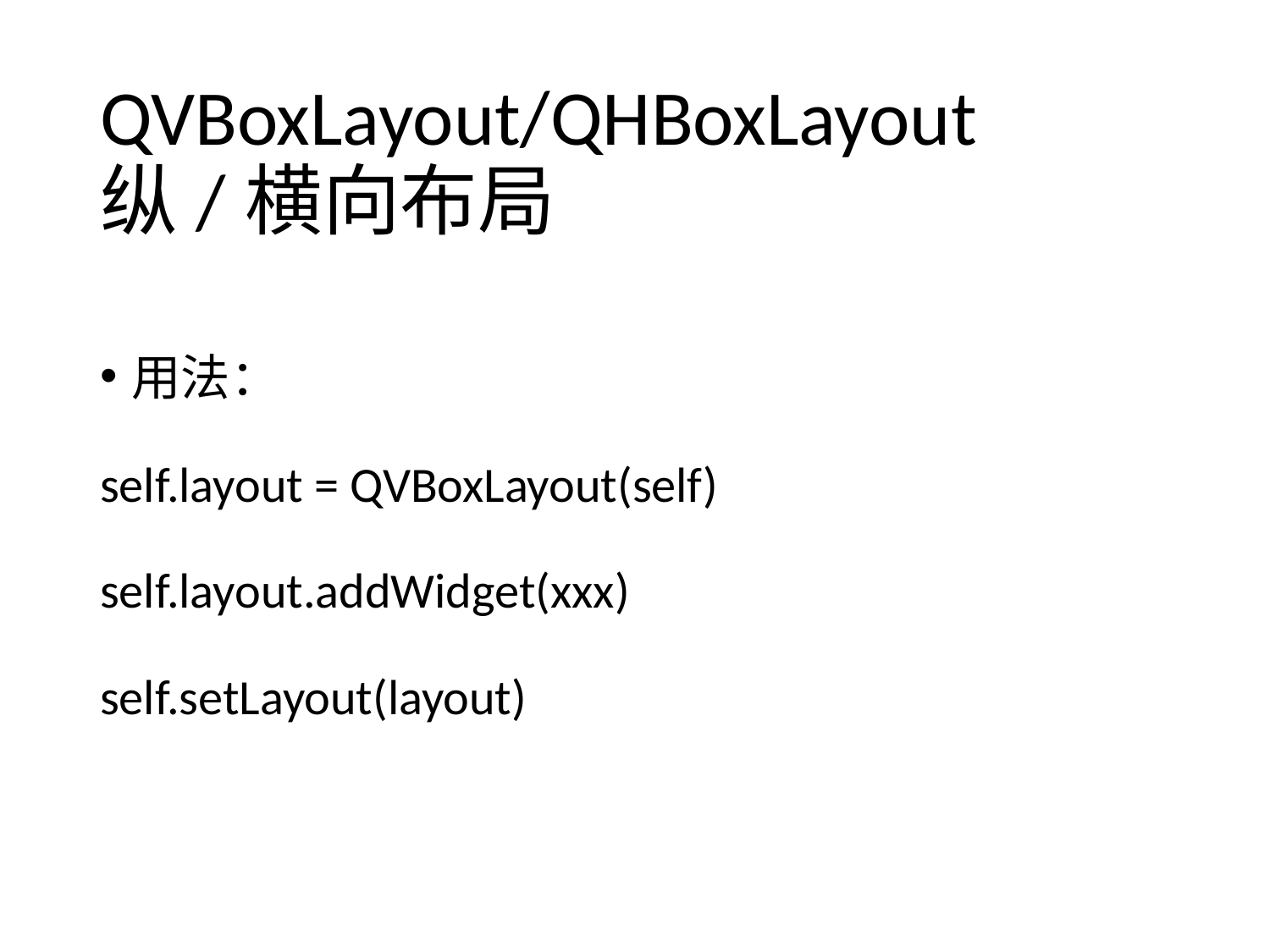

# QVBoxLayout/QHBoxLayout 纵/横向布局
用法：
self.layout = QVBoxLayout(self)
self.layout.addWidget(xxx)
self.setLayout(layout)